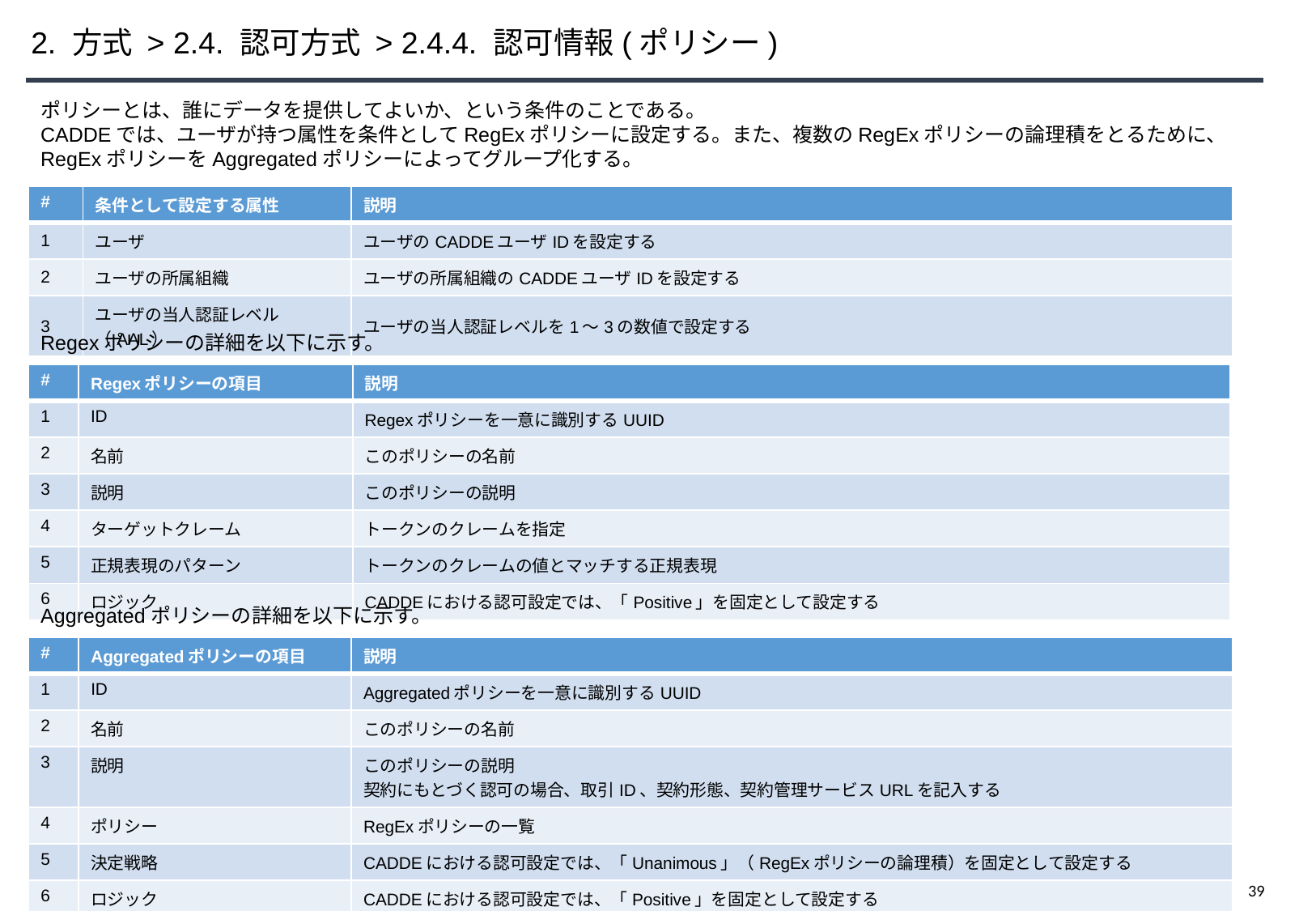

# 2. 方式 > 2.4. 認可方式 > 2.4.4. 認可情報(ポリシー)
ポリシーとは、誰にデータを提供してよいか、という条件のことである。
CADDEでは、ユーザが持つ属性を条件としてRegExポリシーに設定する。また、複数のRegExポリシーの論理積をとるために、RegExポリシーをAggregatedポリシーによってグループ化する。
| # | 条件として設定する属性 | 説明 |
| --- | --- | --- |
| 1 | ユーザ | ユーザのCADDEユーザIDを設定する |
| 2 | ユーザの所属組織 | ユーザの所属組織のCADDEユーザIDを設定する |
| 3 | ユーザの当人認証レベル（AAL） | ユーザの当人認証レベルを1～3の数値で設定する |
Regexポリシーの詳細を以下に示す。
| # | Regexポリシーの項目 | 説明 |
| --- | --- | --- |
| 1 | ID | Regexポリシーを一意に識別するUUID |
| 2 | 名前 | このポリシーの名前 |
| 3 | 説明 | このポリシーの説明 |
| 4 | ターゲットクレーム | トークンのクレームを指定 |
| 5 | 正規表現のパターン | トークンのクレームの値とマッチする正規表現 |
| 6 | ロジック | CADDEにおける認可設定では、「Positive」を固定として設定する |
Aggregatedポリシーの詳細を以下に示す。
| # | Aggregatedポリシーの項目 | 説明 |
| --- | --- | --- |
| 1 | ID | Aggregatedポリシーを一意に識別するUUID |
| 2 | 名前 | このポリシーの名前 |
| 3 | 説明 | このポリシーの説明 契約にもとづく認可の場合、取引ID、契約形態、契約管理サービスURLを記入する |
| 4 | ポリシー | RegExポリシーの一覧 |
| 5 | 決定戦略 | CADDEにおける認可設定では、「Unanimous」（RegExポリシーの論理積）を固定として設定する |
| 6 | ロジック | CADDEにおける認可設定では、「Positive」を固定として設定する |